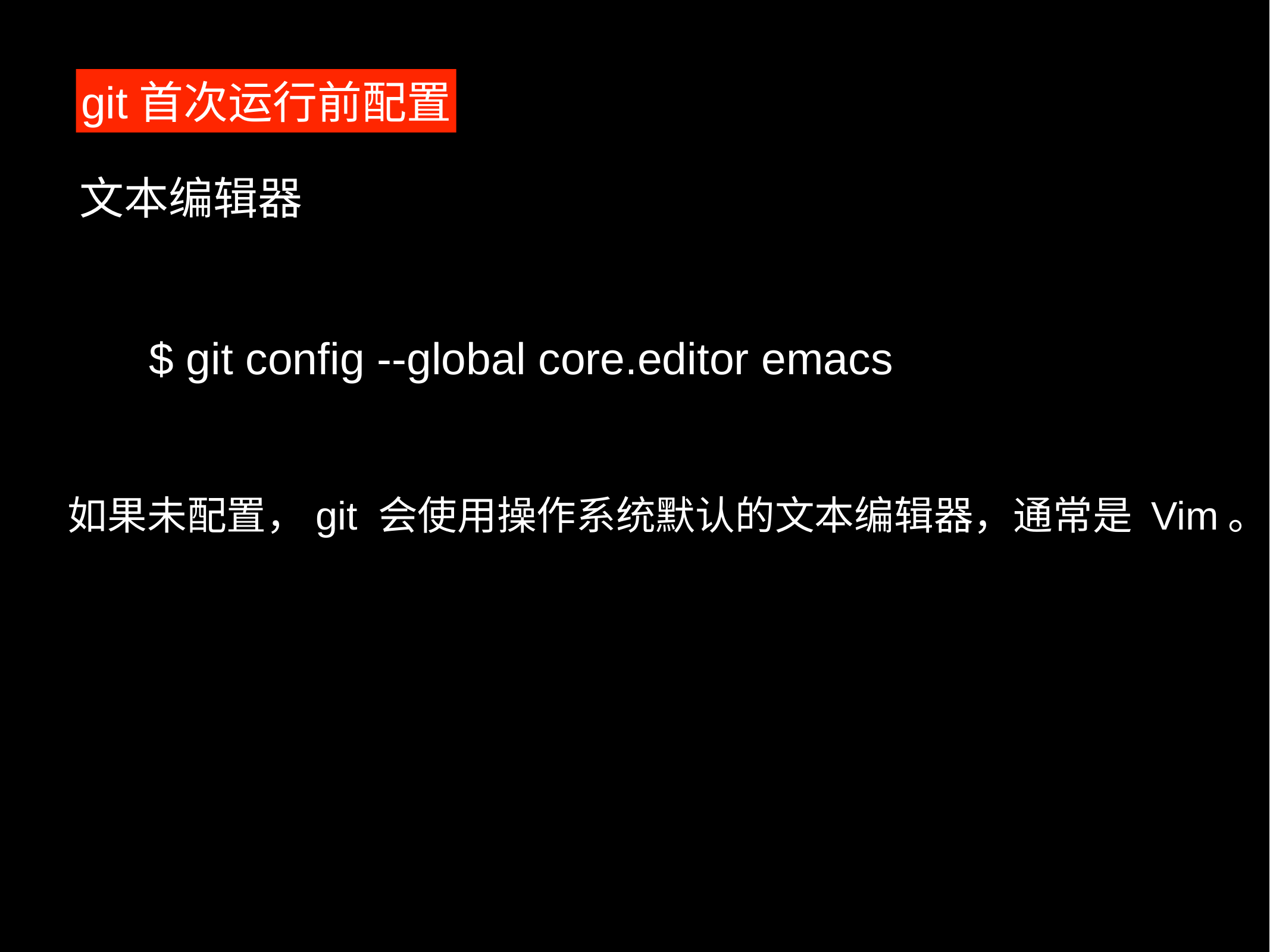

git首次运行前配置
文本编辑器
$ git config --global core.editor emacs
如果未配置，git 会使用操作系统默认的文本编辑器，通常是 Vim。